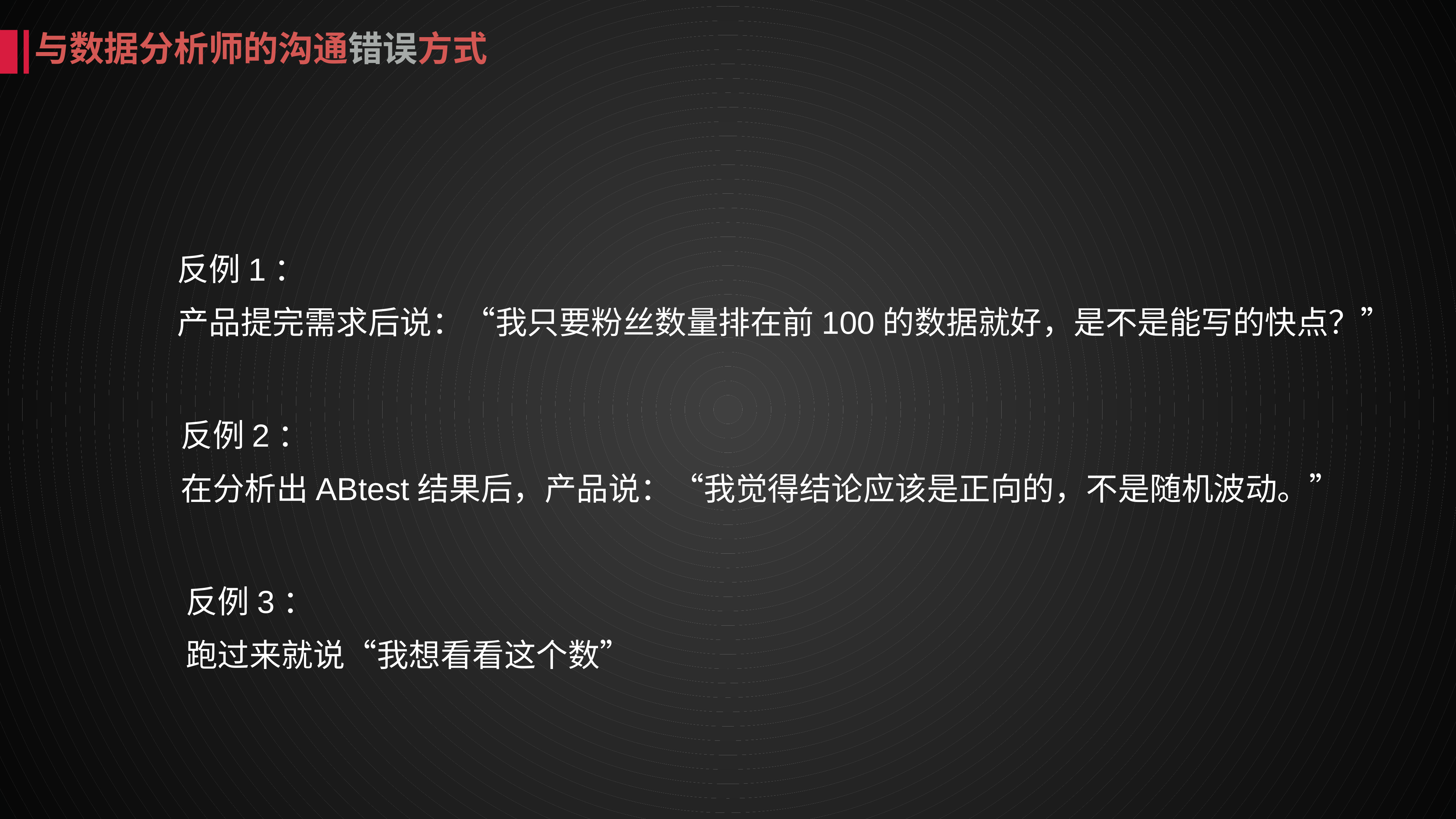

与数据分析师的沟通错误方式
反例1：
产品提完需求后说：“我只要粉丝数量排在前100的数据就好，是不是能写的快点？”
反例2：
在分析出ABtest结果后，产品说：“我觉得结论应该是正向的，不是随机波动。”
反例3：
跑过来就说“我想看看这个数”